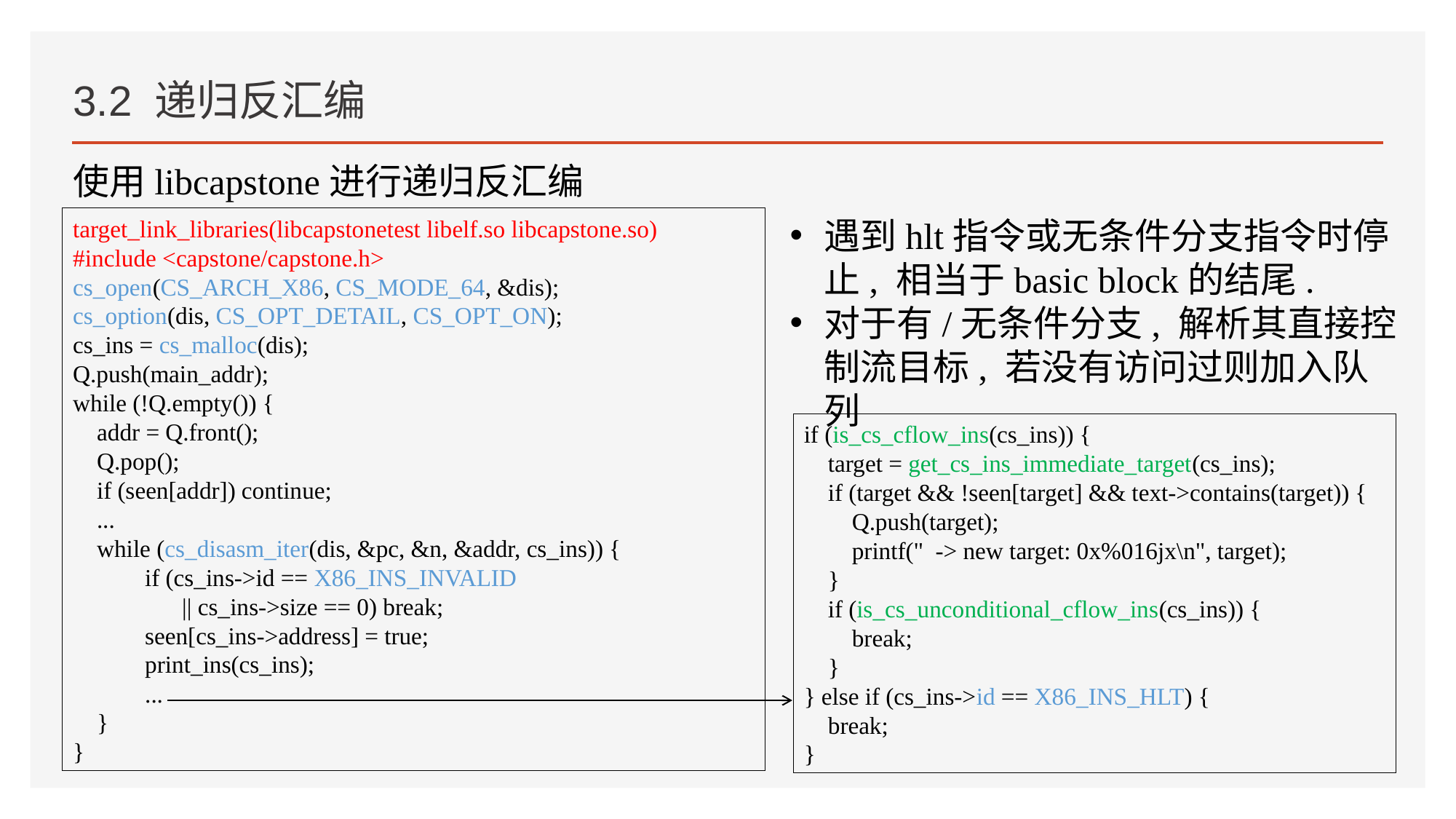

# 3.2 递归反汇编
使用libcapstone进行递归反汇编
target_link_libraries(libcapstonetest libelf.so libcapstone.so)
#include <capstone/capstone.h>
cs_open(CS_ARCH_X86, CS_MODE_64, &dis);
cs_option(dis, CS_OPT_DETAIL, CS_OPT_ON);
cs_ins = cs_malloc(dis);
Q.push(main_addr);
while (!Q.empty()) {
    addr = Q.front();
    Q.pop();
    if (seen[addr]) continue;
    ...
    while (cs_disasm_iter(dis, &pc, &n, &addr, cs_ins)) {
            if (cs_ins->id == X86_INS_INVALID
	|| cs_ins->size == 0) break;
            seen[cs_ins->address] = true;
            print_ins(cs_ins);
            ...
    }
}
遇到hlt指令或无条件分支指令时停止, 相当于basic block的结尾.
对于有/无条件分支, 解析其直接控制流目标, 若没有访问过则加入队列
if (is_cs_cflow_ins(cs_ins)) {
    target = get_cs_ins_immediate_target(cs_ins);
    if (target && !seen[target] && text->contains(target)) {
        Q.push(target);
        printf("  -> new target: 0x%016jx\n", target);
    }
    if (is_cs_unconditional_cflow_ins(cs_ins)) {
        break;
    }
} else if (cs_ins->id == X86_INS_HLT) {
    break;
}